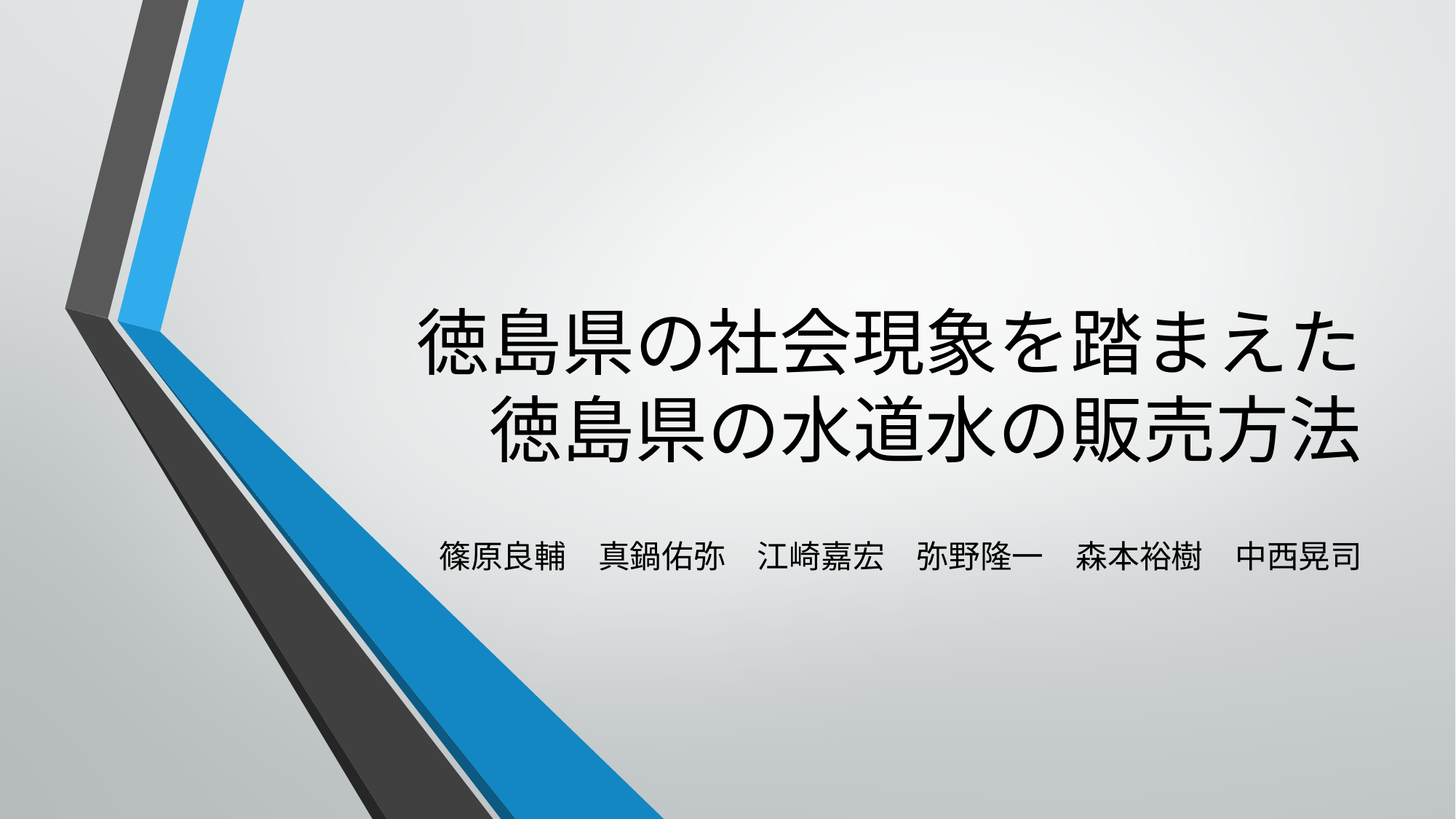

# 徳島県の社会現象を踏まえた 徳島県の水道水の販売方法

篠原良輔　真鍋佑弥　江崎嘉宏　弥野隆一　森本裕樹　中西晃司